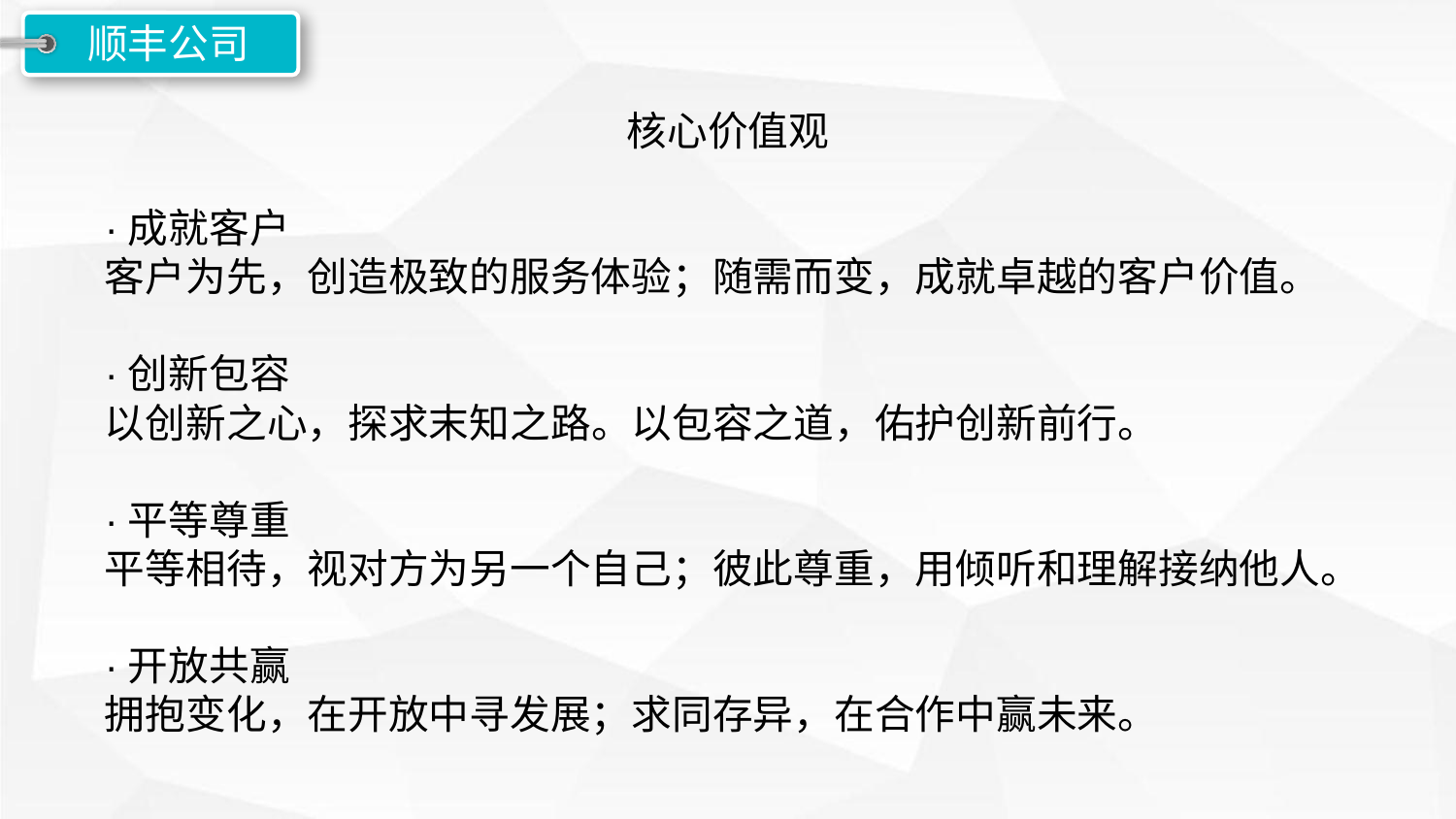

顺丰公司

核心价值观

·成就客户
客户为先，创造极致的服务体验；随需而变，成就卓越的客户价值。

·创新包容
以创新之心，探求末知之路。以包容之道，佑护创新前行。

·平等尊重
平等相待，视对方为另一个自己；彼此尊重，用倾听和理解接纳他人。

·开放共赢
拥抱变化，在开放中寻发展；求同存异，在合作中赢未来。